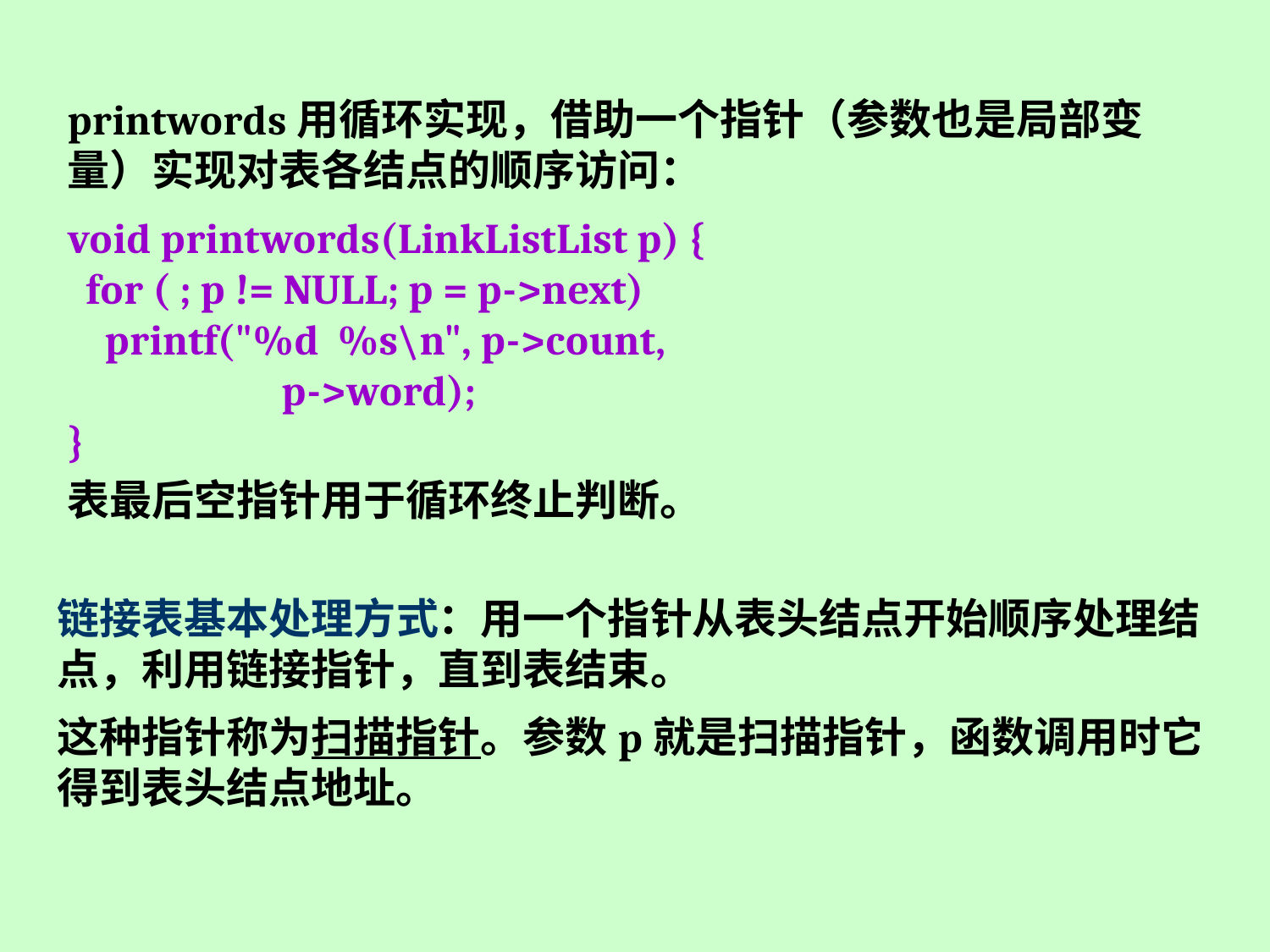

printwords用循环实现，借助一个指针（参数也是局部变量）实现对表各结点的顺序访问：
void printwords(LinkListList p) {
  for ( ; p != NULL; p = p->next)
    printf("%d  %s\n", p->count,
                       p->word);
}
表最后空指针用于循环终止判断。
链接表基本处理方式：用一个指针从表头结点开始顺序处理结点，利用链接指针，直到表结束。
这种指针称为扫描指针。参数p就是扫描指针，函数调用时它得到表头结点地址。
83